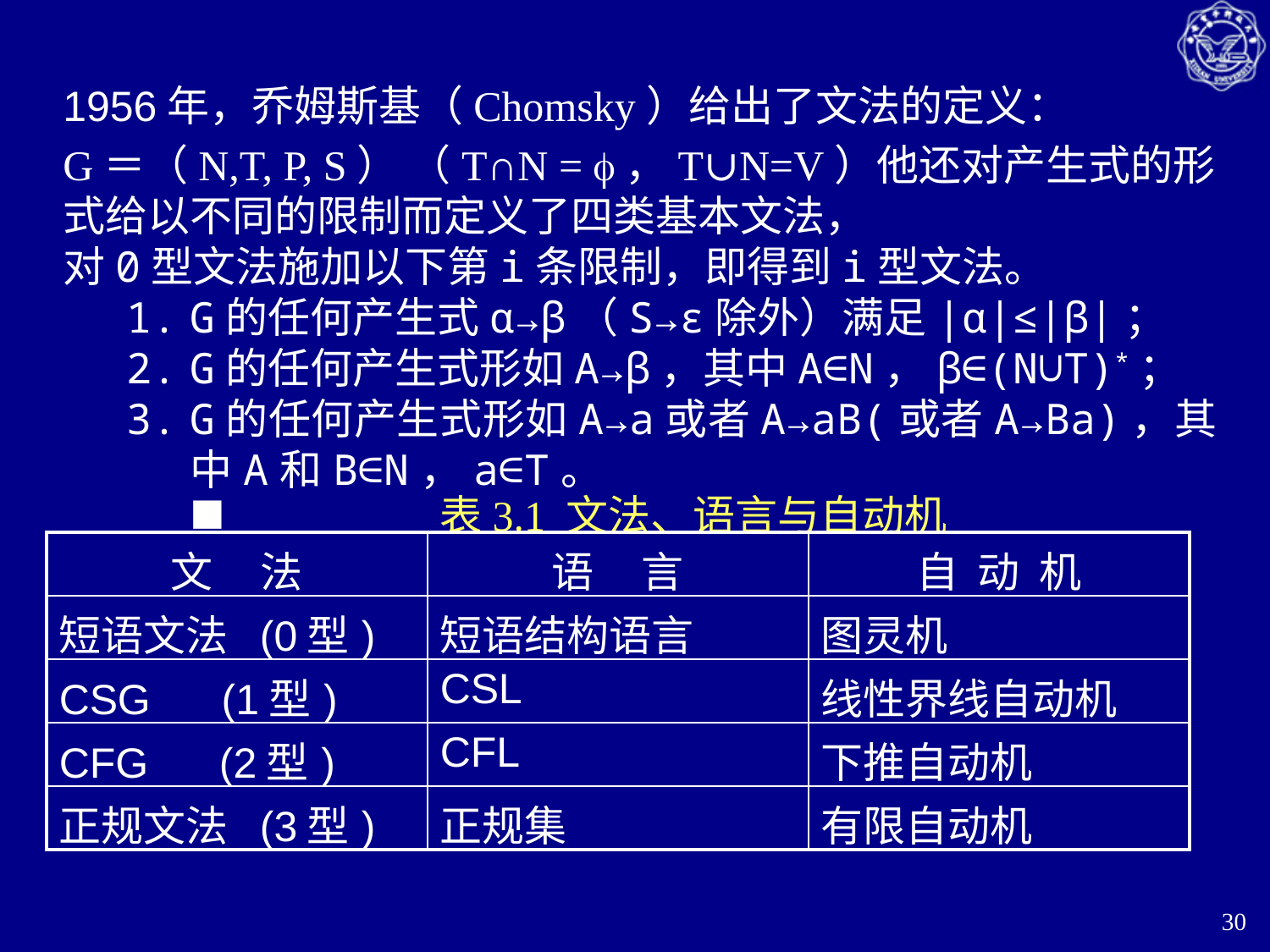

1956年，乔姆斯基（Chomsky）给出了文法的定义：
G＝（N,T, P, S） （T∩N = φ，T∪N=V）他还对产生式的形式给以不同的限制而定义了四类基本文法，
对0型文法施加以下第i条限制，即得到i型文法。
G的任何产生式α→β（S→ε除外）满足|α|≤|β|；
G的任何产生式形如A→β，其中A∈N，β∈(N∪T)*；
G的任何产生式形如A→a或者A→aB(或者A→Ba)，其中A和B∈N，a∈T。  					 ■
表3.1 文法、语言与自动机
| 文 法 | 语 言 | 自 动 机 |
| --- | --- | --- |
| 短语文法 (0型) | 短语结构语言 | 图灵机 |
| CSG (1型) | CSL | 线性界线自动机 |
| CFG (2型) | CFL | 下推自动机 |
| 正规文法 (3型) | 正规集 | 有限自动机 |
30